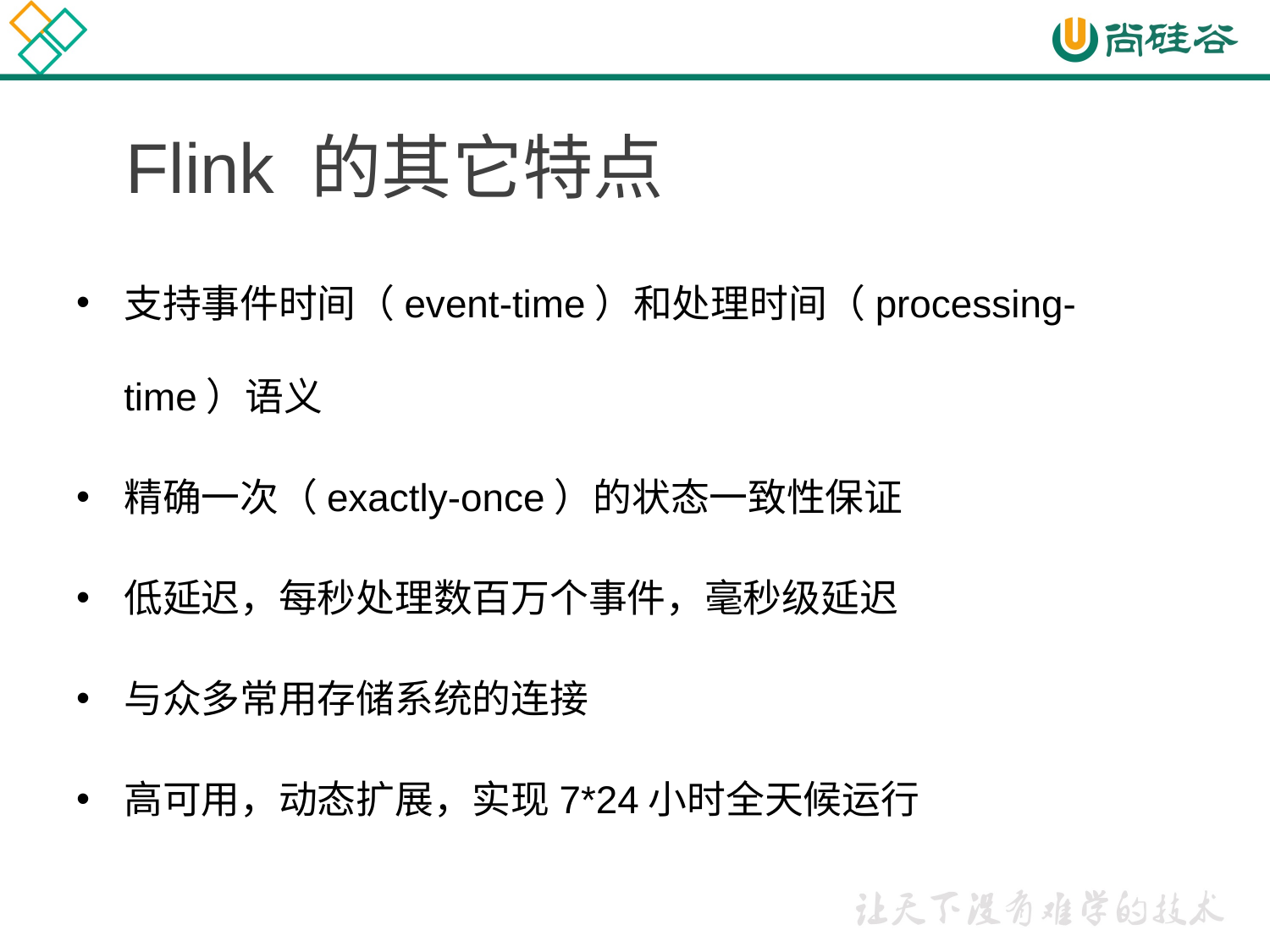

Flink 的其它特点
支持事件时间（event-time）和处理时间（processing-time）语义
精确一次（exactly-once）的状态一致性保证
低延迟，每秒处理数百万个事件，毫秒级延迟
与众多常用存储系统的连接
高可用，动态扩展，实现7*24小时全天候运行